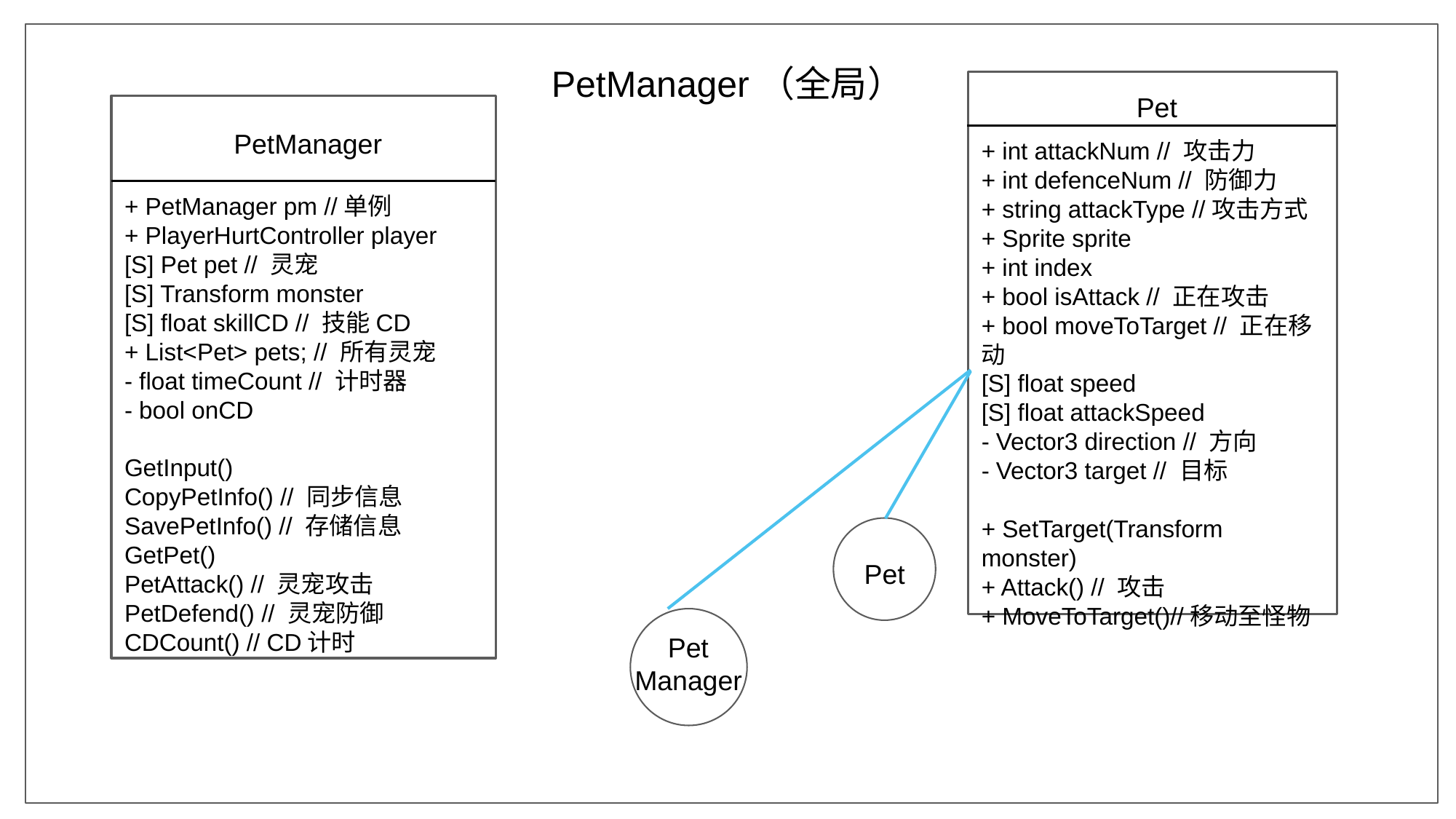

PetManager（全局）

Pet
+ int attackNum // 攻击力
+ int defenceNum // 防御力
+ string attackType //攻击方式
+ Sprite sprite
+ int index
+ bool isAttack // 正在攻击
+ bool moveToTarget // 正在移动
[S] float speed
[S] float attackSpeed
- Vector3 direction // 方向
- Vector3 target // 目标

+ SetTarget(Transform monster)
+ Attack() // 攻击
+ MoveToTarget()//移动至怪物

PetManager
+ PetManager pm //单例
+ PlayerHurtController player
[S] Pet pet // 灵宠
[S] Transform monster
[S] float skillCD // 技能CD
+ List<Pet> pets; // 所有灵宠
- float timeCount // 计时器
- bool onCD

GetInput()
CopyPetInfo() // 同步信息
SavePetInfo() // 存储信息
GetPet()
PetAttack() // 灵宠攻击
PetDefend() // 灵宠防御
CDCount() // CD计时

Pet

Pet
Manager